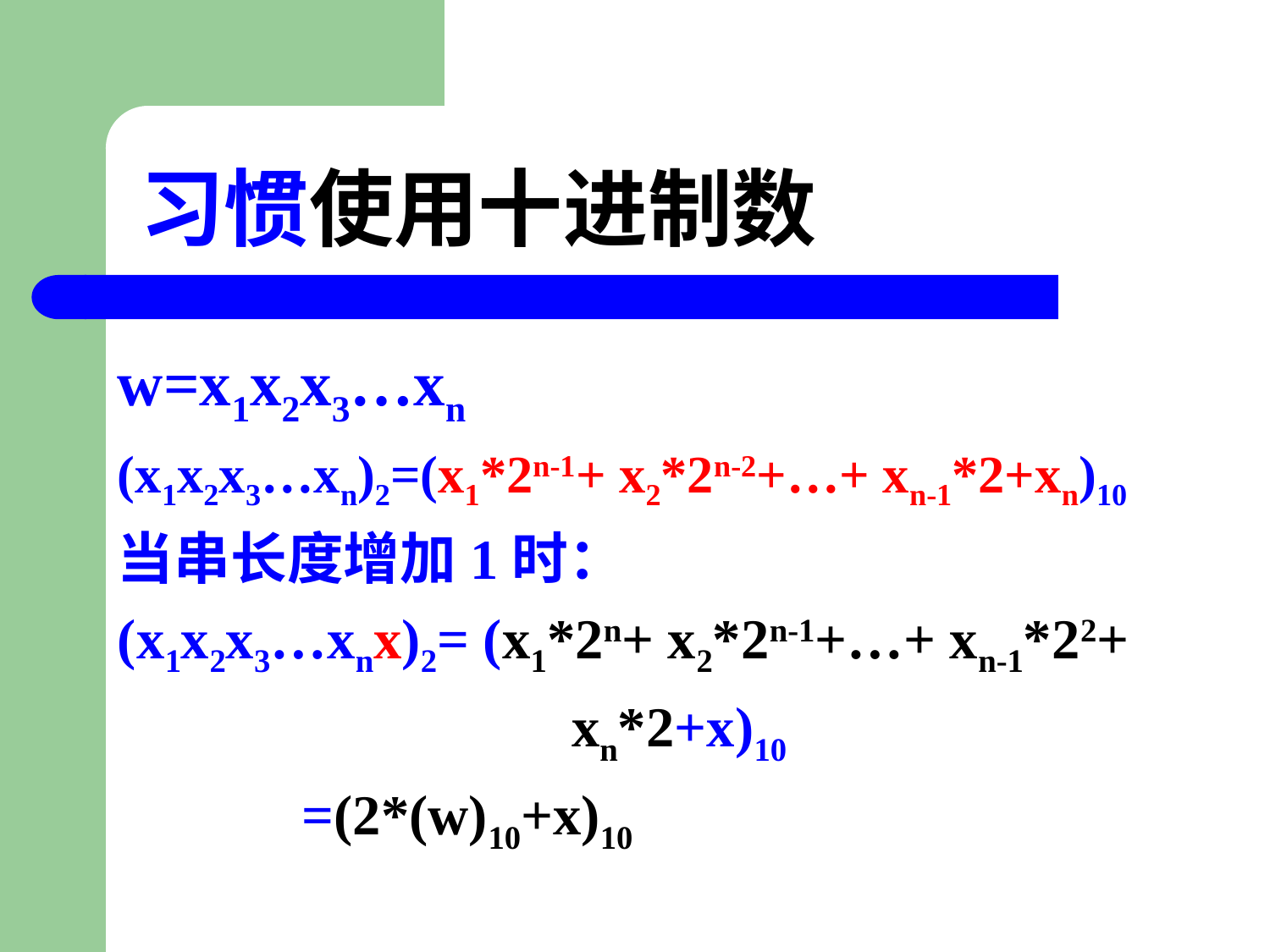

# 习惯使用十进制数
w=x1x2x3…xn
(x1x2x3…xn)2=(x1*2n-1+ x2*2n-2+…+ xn-1*2+xn)10
当串长度增加1时：
(x1x2x3…xnx)2= (x1*2n+ x2*2n-1+…+ xn-1*22+
                                xn*2+x)10
             =(2*(w)10+x)10